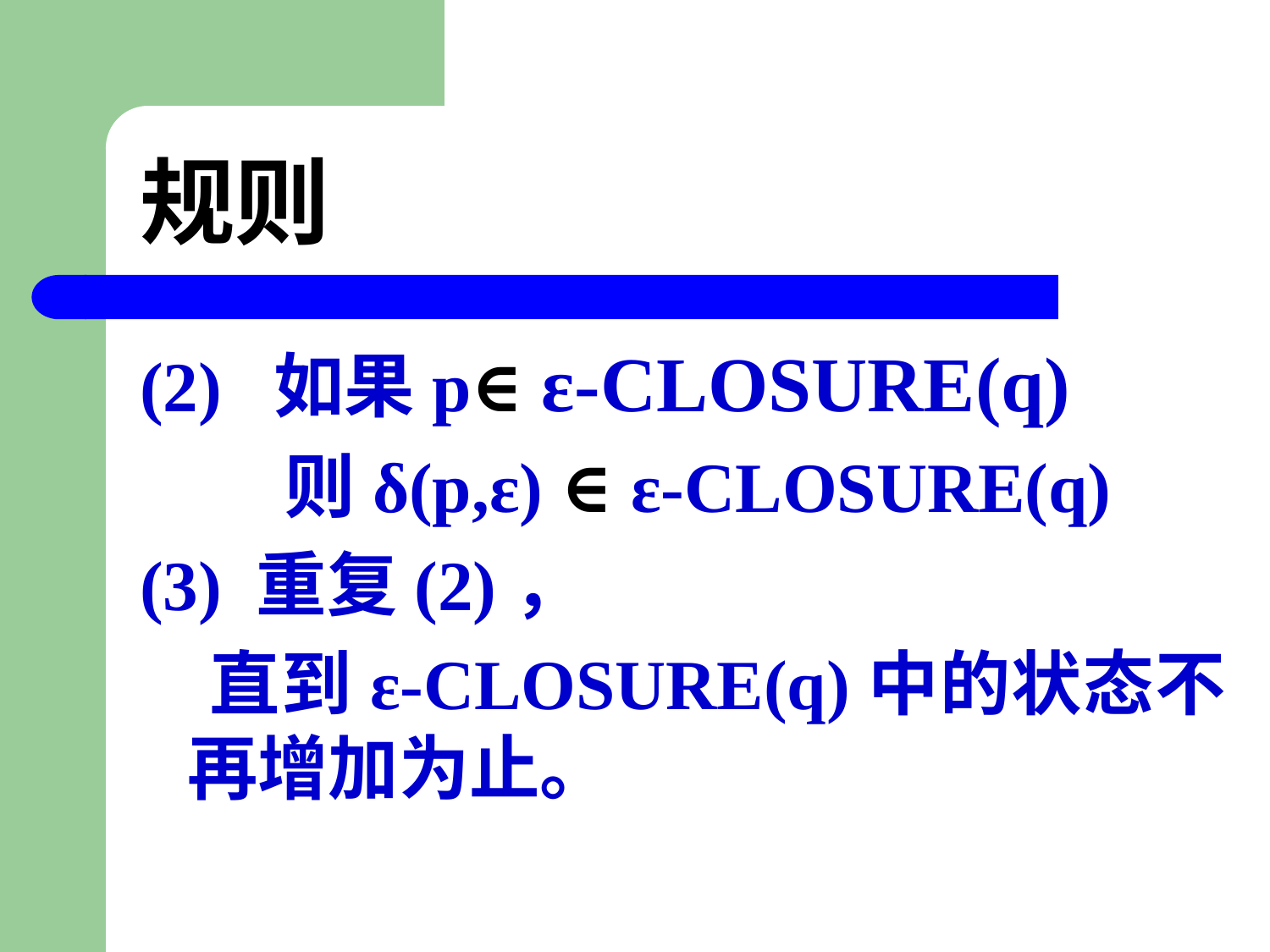

# 规则
(2)  如果p∈ε-CLOSURE(q)
        则δ(p,ε) ∈ε-CLOSURE(q)
(3) 重复(2)，
   直到ε-CLOSURE(q)中的状态不再增加为止。